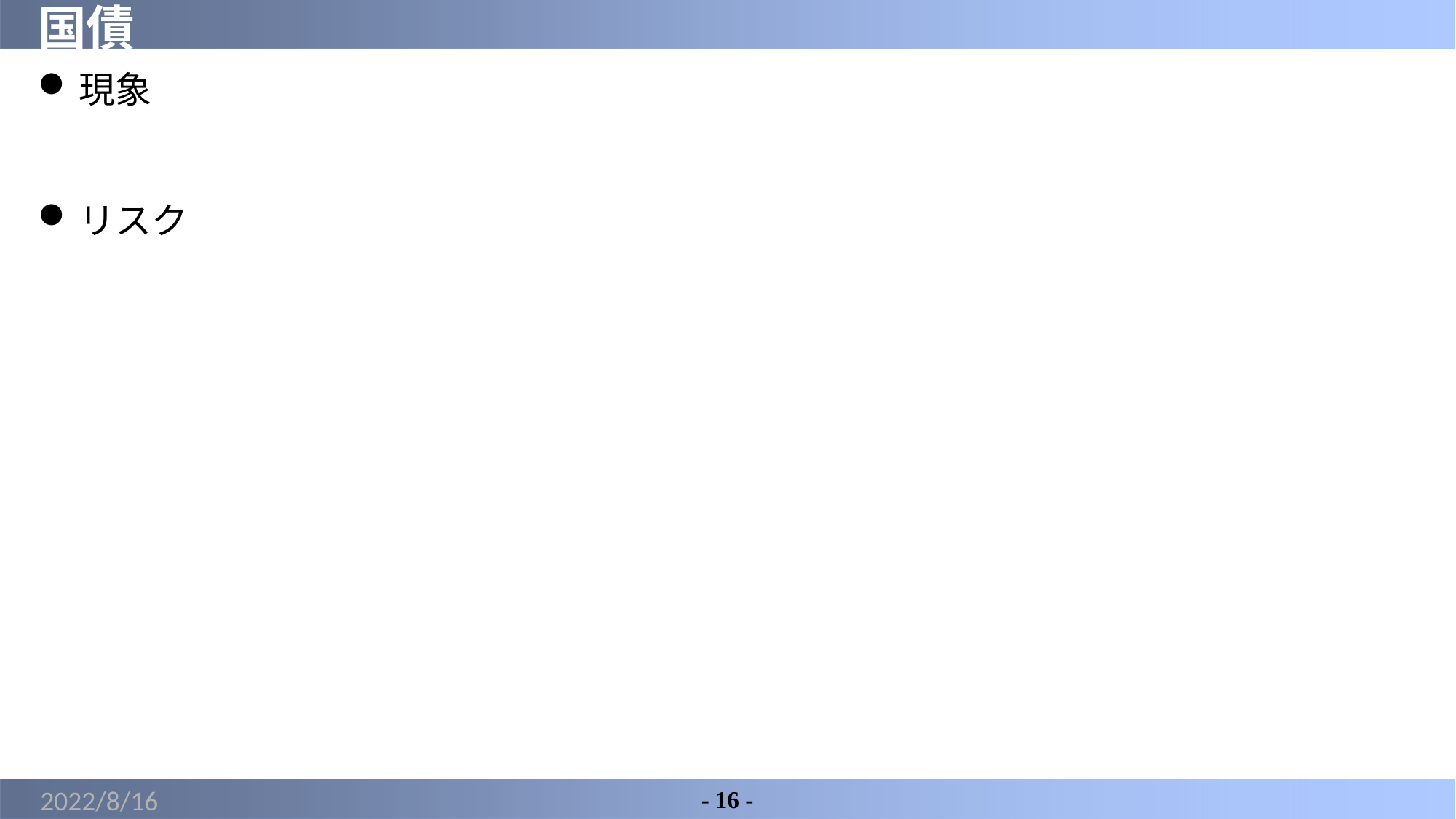

# 国債
現象

リスク

2022/8/16
- 16 -